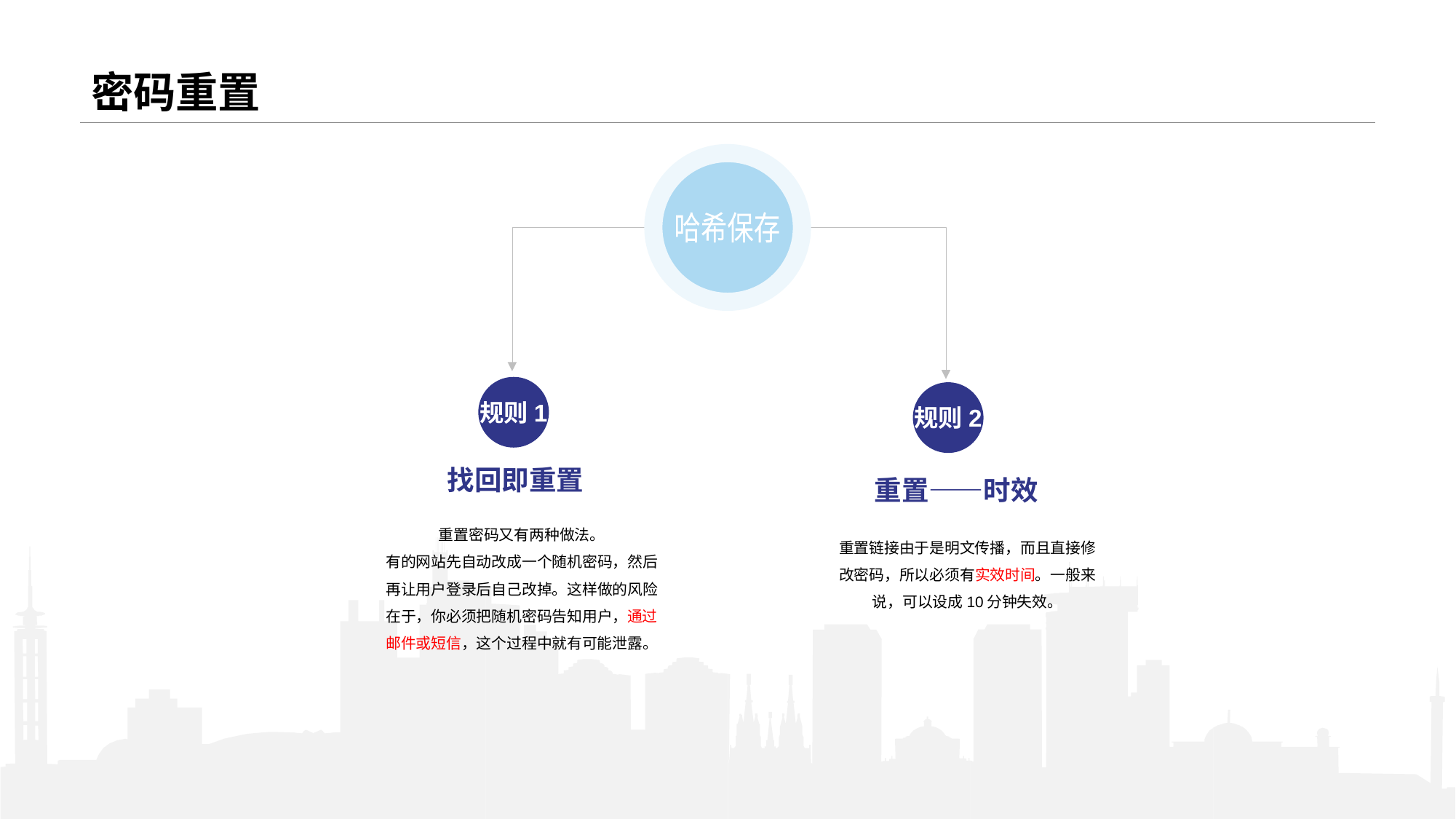

# 密码重置

哈希保存
规则1
规则2
找回即重置
重置——时效
重置密码又有两种做法。
有的网站先自动改成一个随机密码，然后再让用户登录后自己改掉。这样做的风险在于，你必须把随机密码告知用户，通过邮件或短信，这个过程中就有可能泄露。
重置链接由于是明文传播，而且直接修改密码，所以必须有实效时间。一般来说，可以设成10分钟失效。